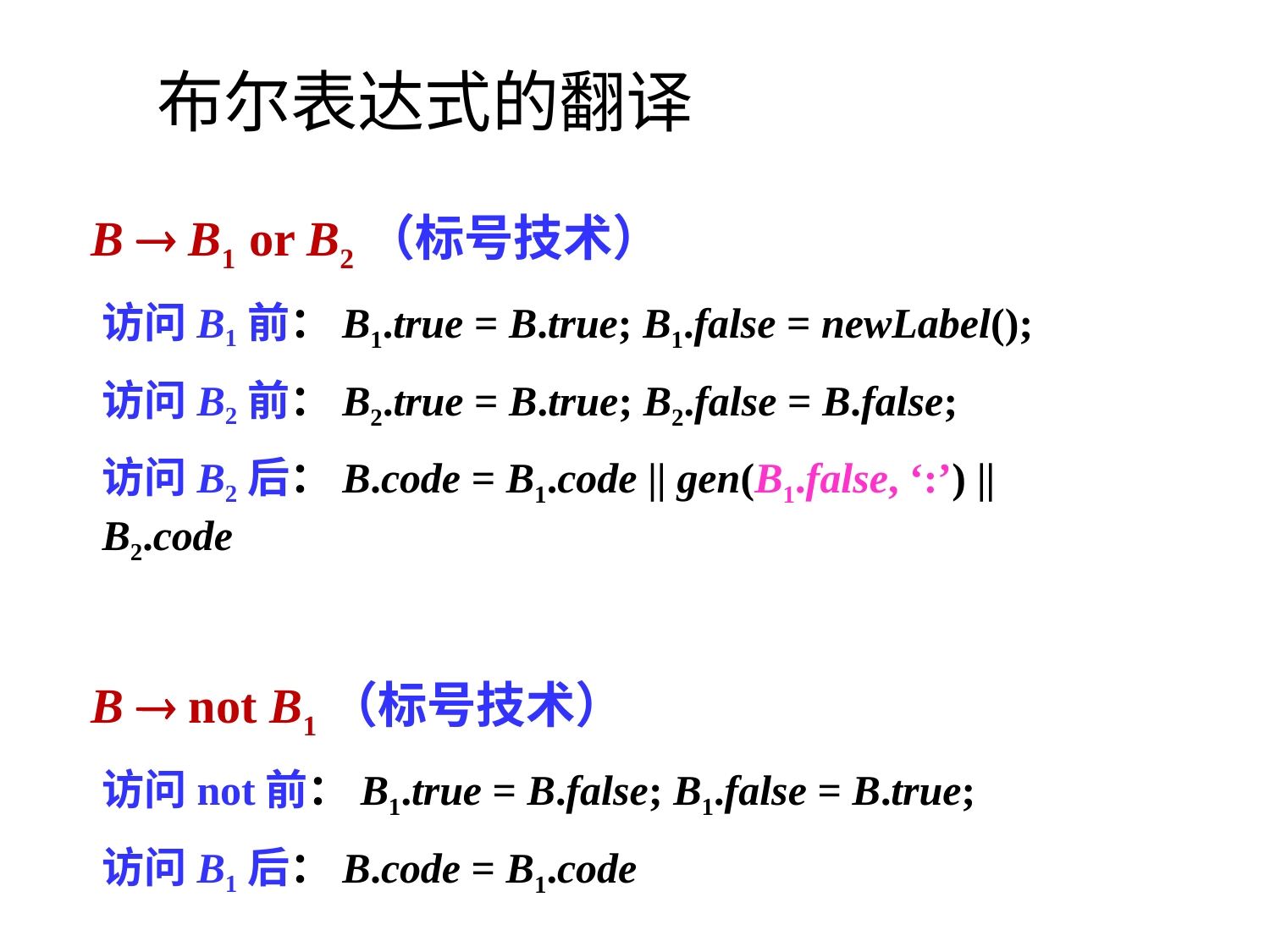

# 布尔表达式的翻译
B → B1 or B2（标号技术）
访问B1前：B1.true = B.true; B1.false = newLabel();
访问B2前：B2.true = B.true; B2.false = B.false;
访问B2后：B.code = B1.code || gen(B1.false, ‘:’) || B2.code

B → not B1（标号技术）
访问not前：B1.true = B.false; B1.false = B.true;
访问B1后：B.code = B1.code
31